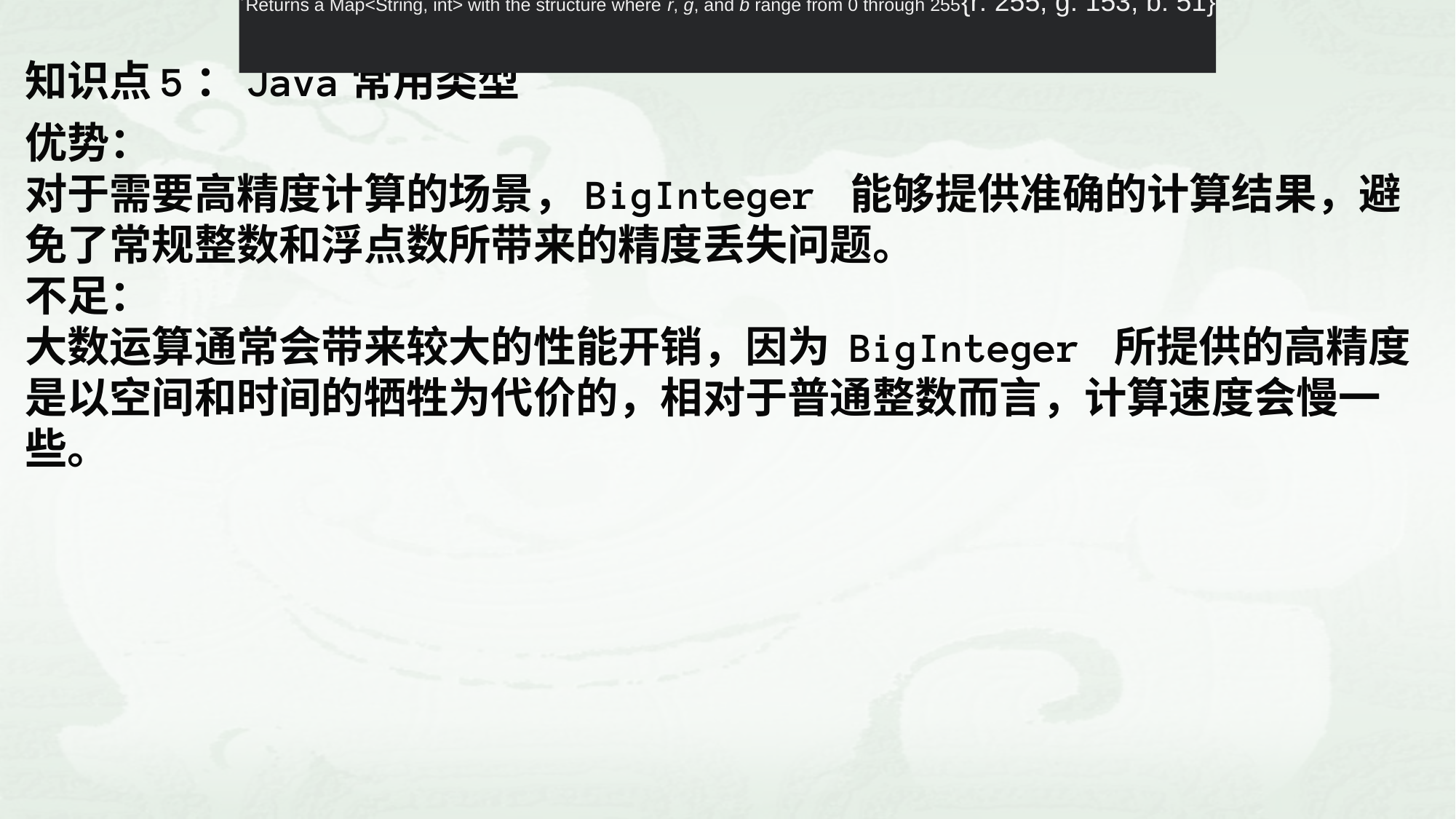

Returns a Map<String, int> with the structure where r, g, and b range from 0 through 255{r: 255, g: 153, b: 51}

知识点5：Java常用类型
优势：
对于需要高精度计算的场景，BigInteger 能够提供准确的计算结果，避免了常规整数和浮点数所带来的精度丢失问题。
不足：
大数运算通常会带来较大的性能开销，因为 BigInteger 所提供的高精度是以空间和时间的牺牲为代价的，相对于普通整数而言，计算速度会慢一些。